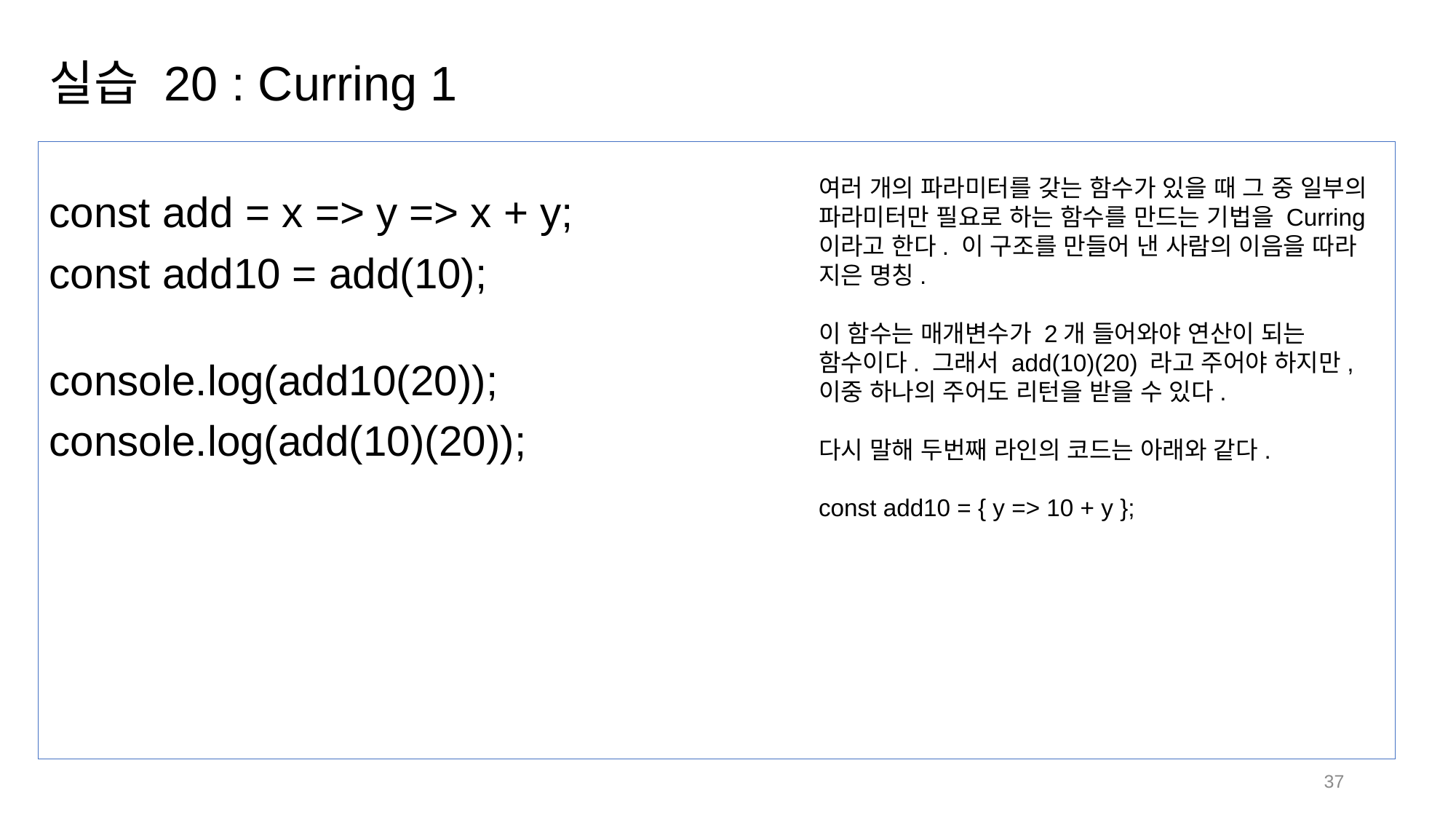

# 실습 20 : Curring 1

const add = x => y => x + y;
const add10 = add(10);
console.log(add10(20));
console.log(add(10)(20));
여러 개의 파라미터를 갖는 함수가 있을 때 그 중 일부의 파라미터만 필요로 하는 함수를 만드는 기법을 Curring 이라고 한다. 이 구조를 만들어 낸 사람의 이음을 따라 지은 명칭.

이 함수는 매개변수가 2개 들어와야 연산이 되는 함수이다. 그래서 add(10)(20) 라고 주어야 하지만, 이중 하나의 주어도 리턴을 받을 수 있다.

다시 말해 두번째 라인의 코드는 아래와 같다.

const add10 = { y => 10 + y };

37